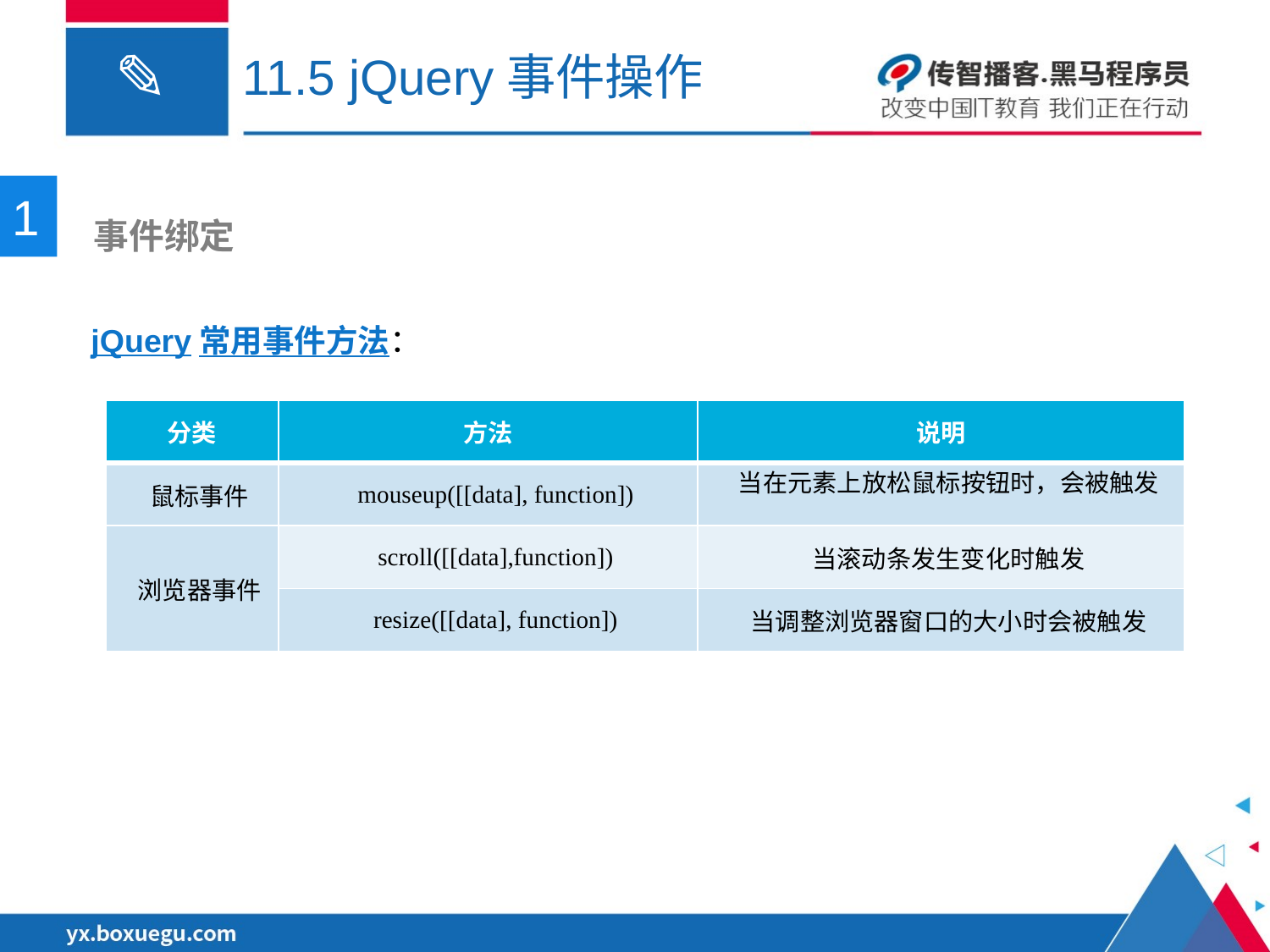

# 11.5 jQuery事件操作

1
  事件绑定
jQuery常用事件方法：
| 分类 | 方法 | 说明 |
| --- | --- | --- |
| 鼠标事件 | mouseup([[data], function]) | 当在元素上放松鼠标按钮时，会被触发 |
| 浏览器事件 | scroll([[data],function]) | 当滚动条发生变化时触发 |
|  | resize([[data], function]) | 当调整浏览器窗口的大小时会被触发 |